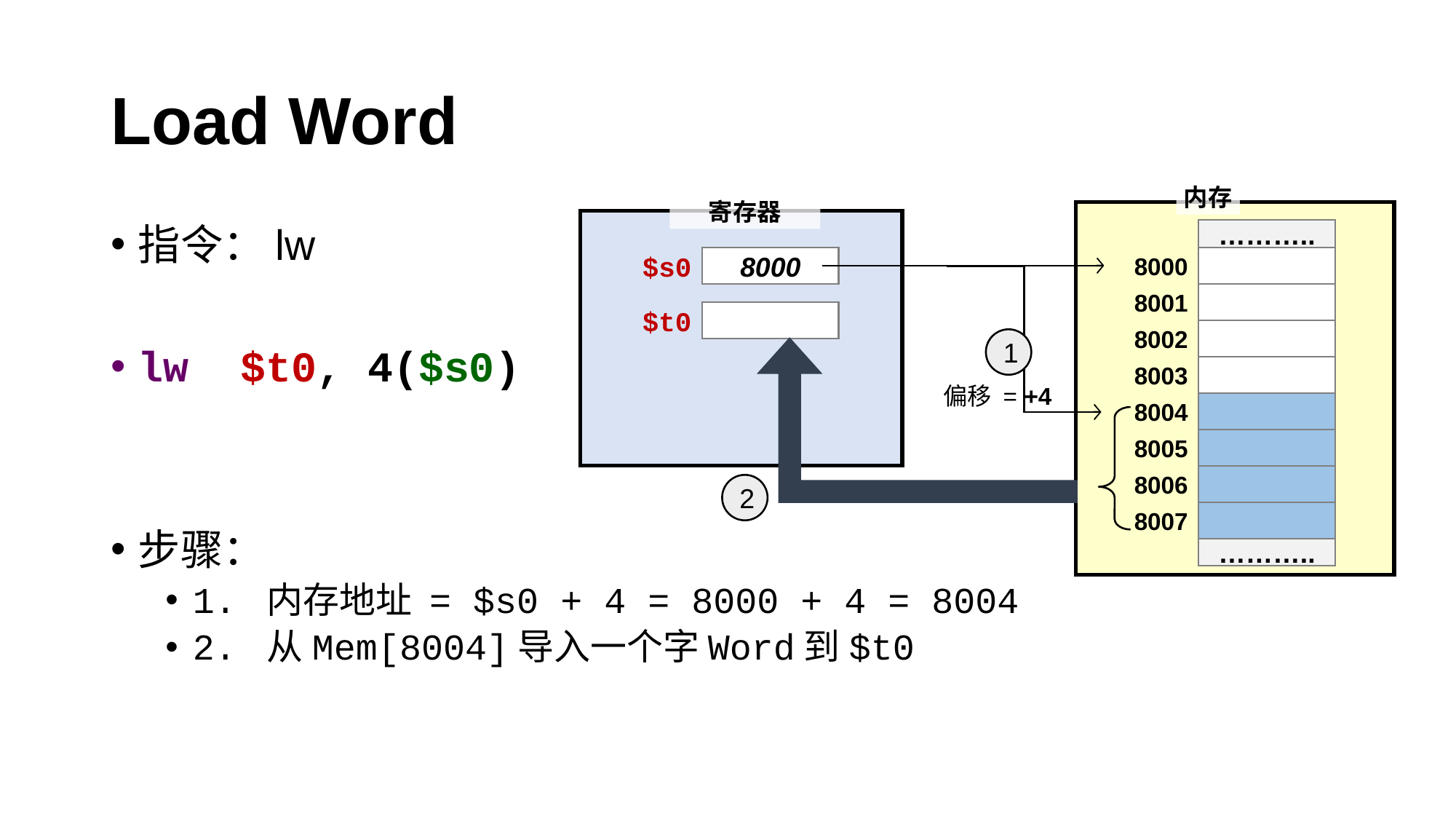

# Load Word
内存
寄存器

指令：lw

lw  $t0, 4($s0)

步骤：
1. 内存地址 = $s0 + 4 = 8000 + 4 = 8004
2. 从Mem[8004]导入一个字Word到$t0
………..
$s0
8000
8000

8001

$t0

8002

1

8003

偏移 = +4
8004

8005

8006

2
8007

………..